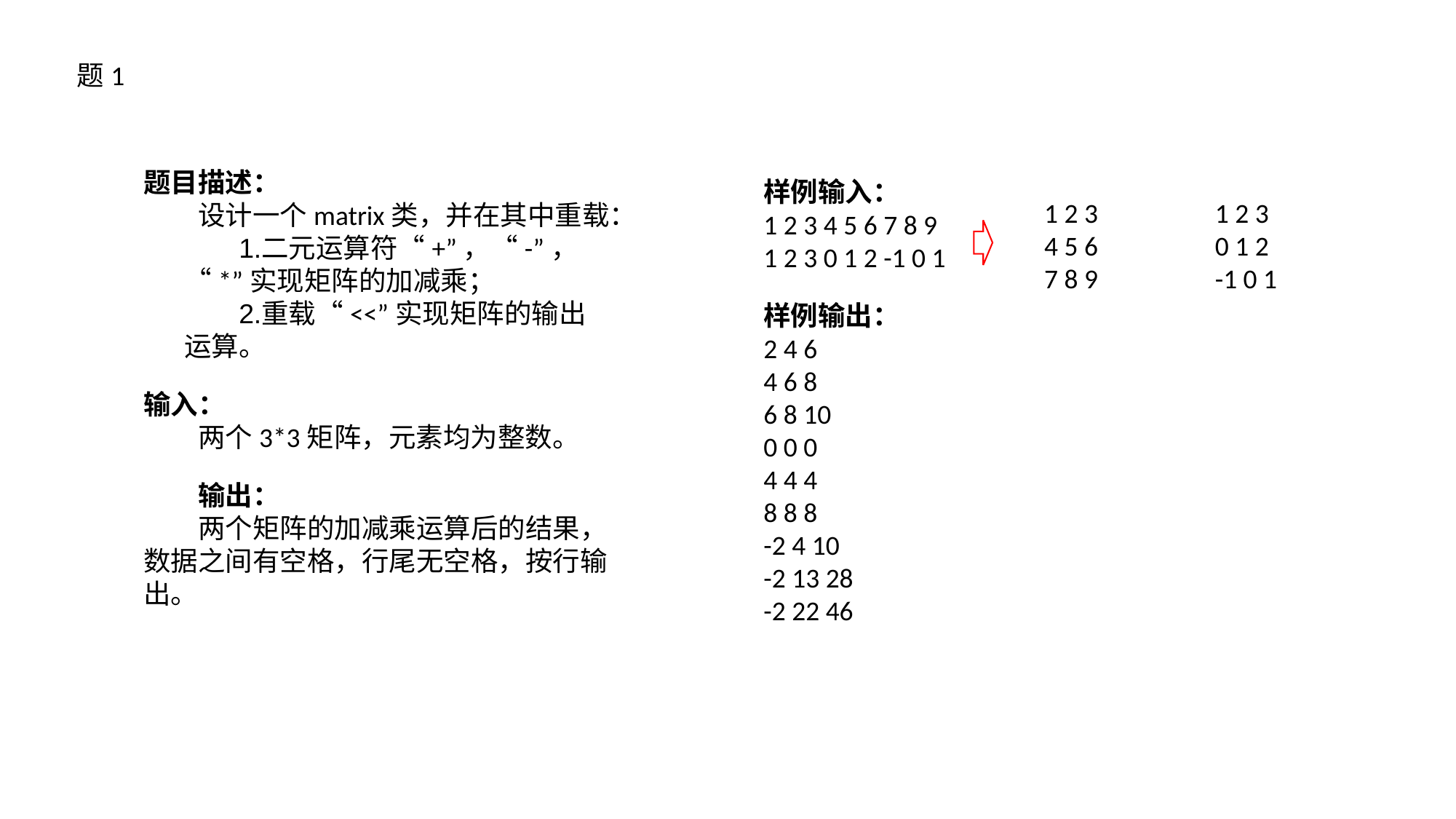

题1
题目描述：
设计一个matrix类，并在其中重载：
二元运算符“+”，“-”，“*”实现矩阵的加减乘；
重载“<<”实现矩阵的输出运算。

输入：
两个3*3矩阵，元素均为整数。

输出：
两个矩阵的加减乘运算后的结果，数据之间有空格，行尾无空格，按行输出。
样例输入：
1 2 3 4 5 6 7 8 9
1 2 3 0 1 2 -1 0 1

样例输出：
2 4 6
4 6 8
6 8 10
0 0 0
4 4 4
8 8 8
-2 4 10
-2 13 28
-2 22 46
1 2 3
4 5 6
7 8 9
1 2 3
0 1 2
-1 0 1